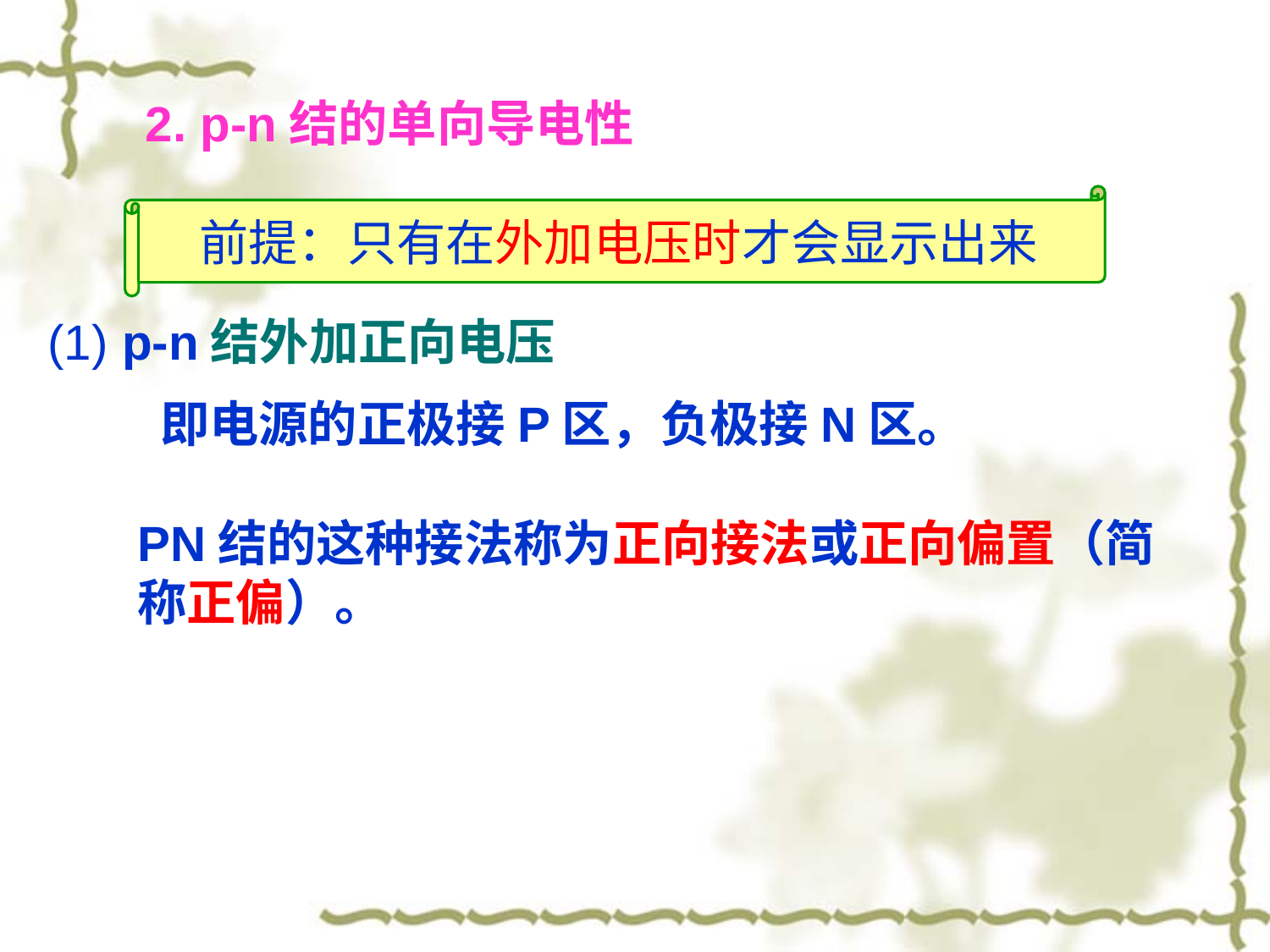

2. p-n结的单向导电性
前提：只有在外加电压时才会显示出来
(1) p-n结外加正向电压
即电源的正极接P区，负极接N区。
PN结的这种接法称为正向接法或正向偏置（简称正偏）。
24